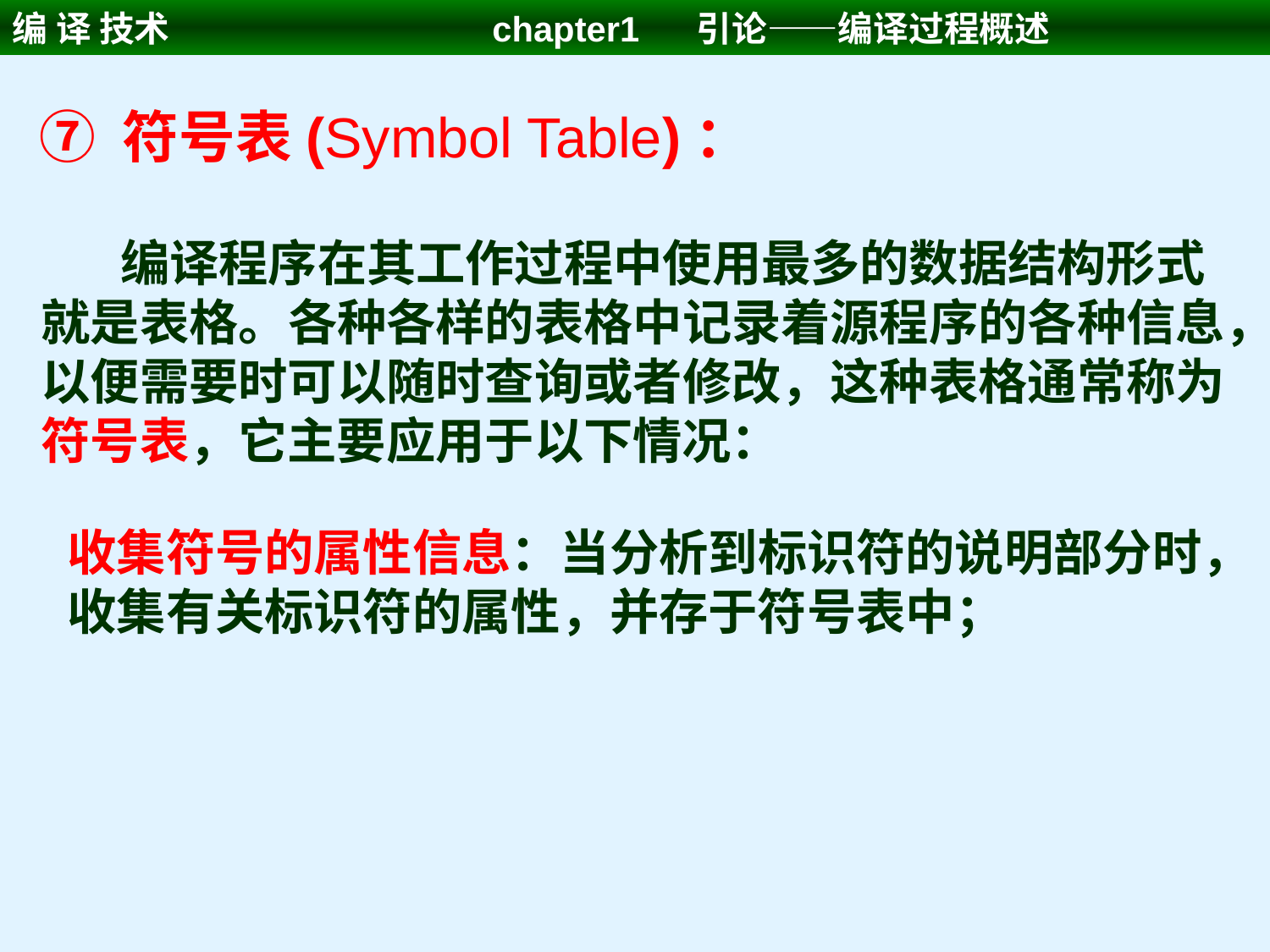

⑦ 符号表(Symbol Table)：
      编译程序在其工作过程中使用最多的数据结构形式
就是表格。各种各样的表格中记录着源程序的各种信息，
以便需要时可以随时查询或者修改，这种表格通常称为
符号表，它主要应用于以下情况：
收集符号的属性信息：当分析到标识符的说明部分时，收集有关标识符的属性，并存于符号表中；